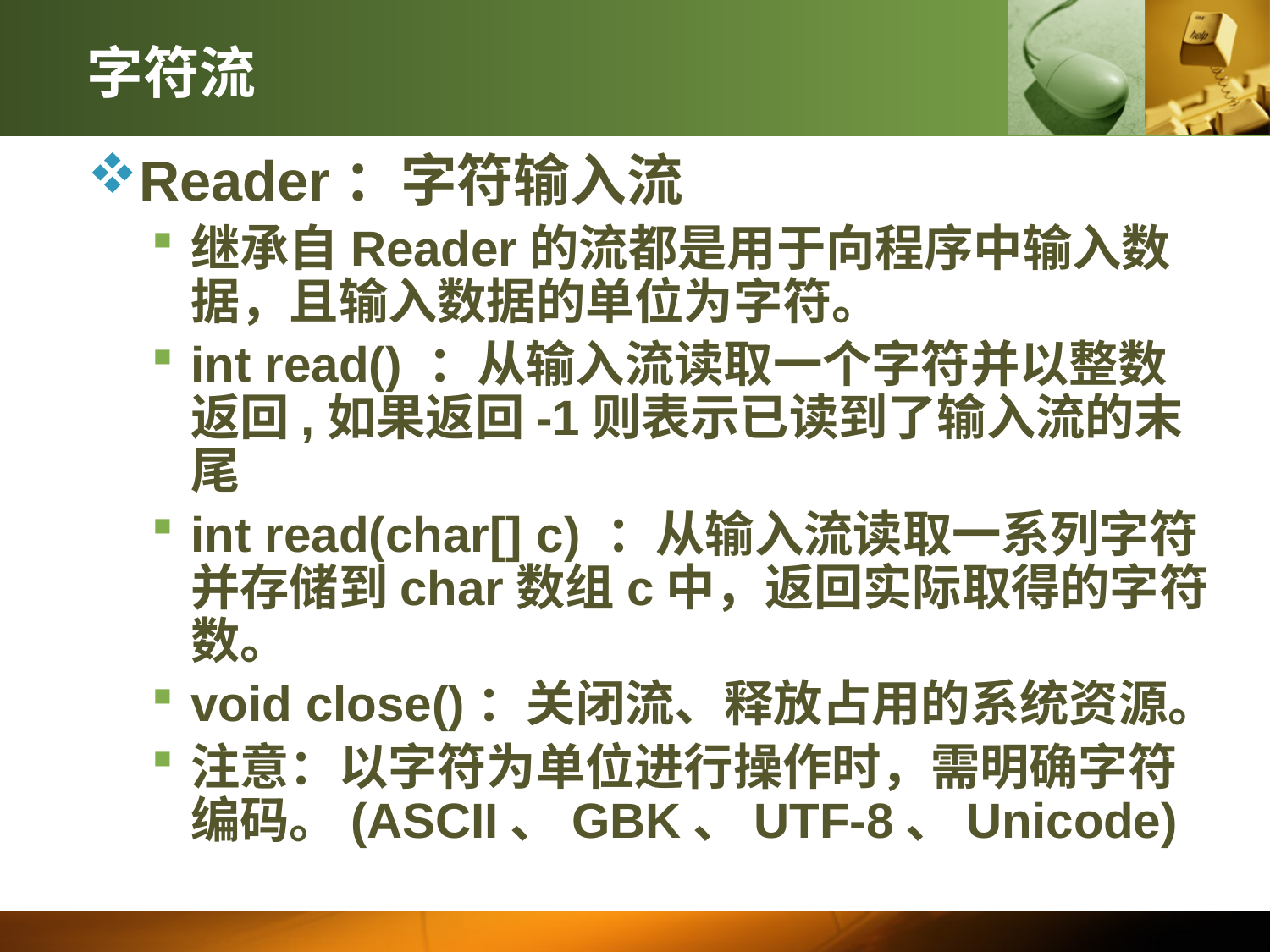

# 字符流
Reader：字符输入流
继承自Reader的流都是用于向程序中输入数据，且输入数据的单位为字符。
int read() ：从输入流读取一个字符并以整数返回,如果返回-1则表示已读到了输入流的末尾
int read(char[] c) ：从输入流读取一系列字符并存储到char数组c中，返回实际取得的字符数。
void close()：关闭流、释放占用的系统资源。
注意：以字符为单位进行操作时，需明确字符编码。(ASCII、GBK、UTF-8、Unicode)